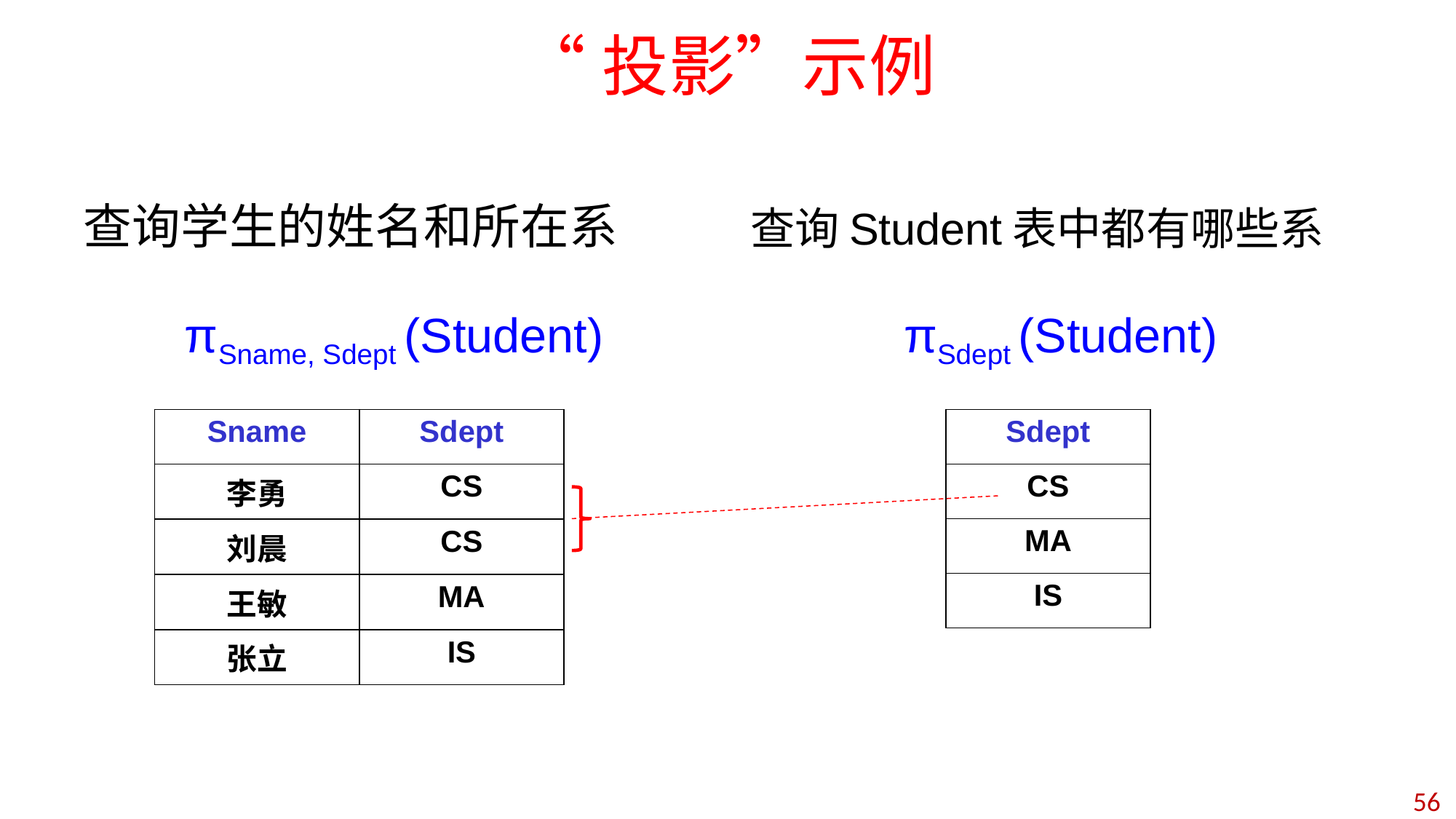

# “投影”示例
查询Student表中都有哪些系
查询学生的姓名和所在系

πSname, Sdept (Student)

πSdept (Student)
| Sname | Sdept |
| --- | --- |
| 李勇 | CS |
| 刘晨 | CS |
| 王敏 | MA |
| 张立 | IS |
| Sdept |
| --- |
| CS |
| MA |
| IS |

56